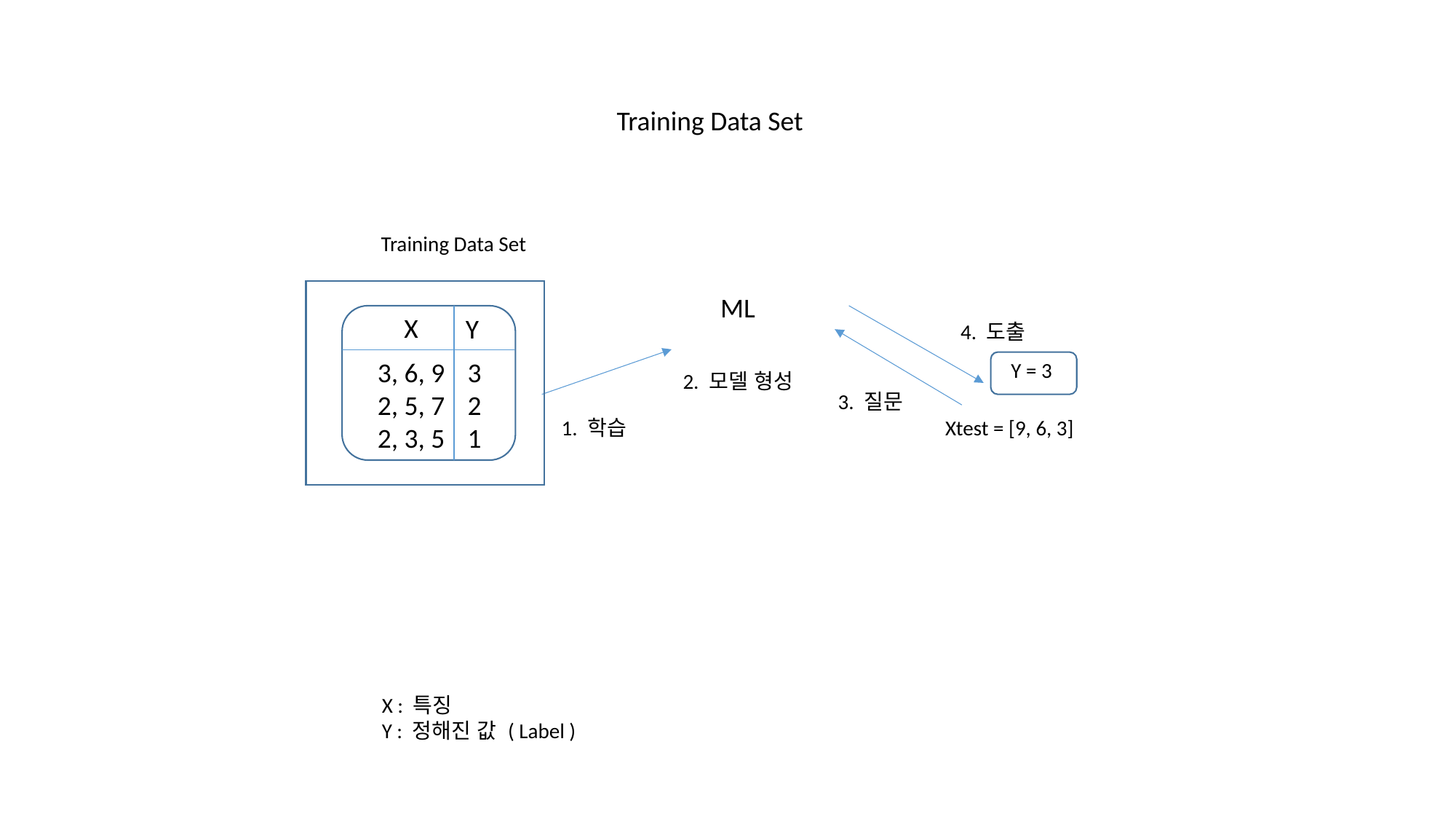

Training Data Set
 Training Data Set

ML

X
Y
4. 도출
3, 6, 9
2, 5, 7
2, 3, 5
3
2
1

Y = 3
2. 모델 형성
3. 질문
1. 학습
Xtest = [9, 6, 3]
X : 특징
Y : 정해진 값 ( Label )